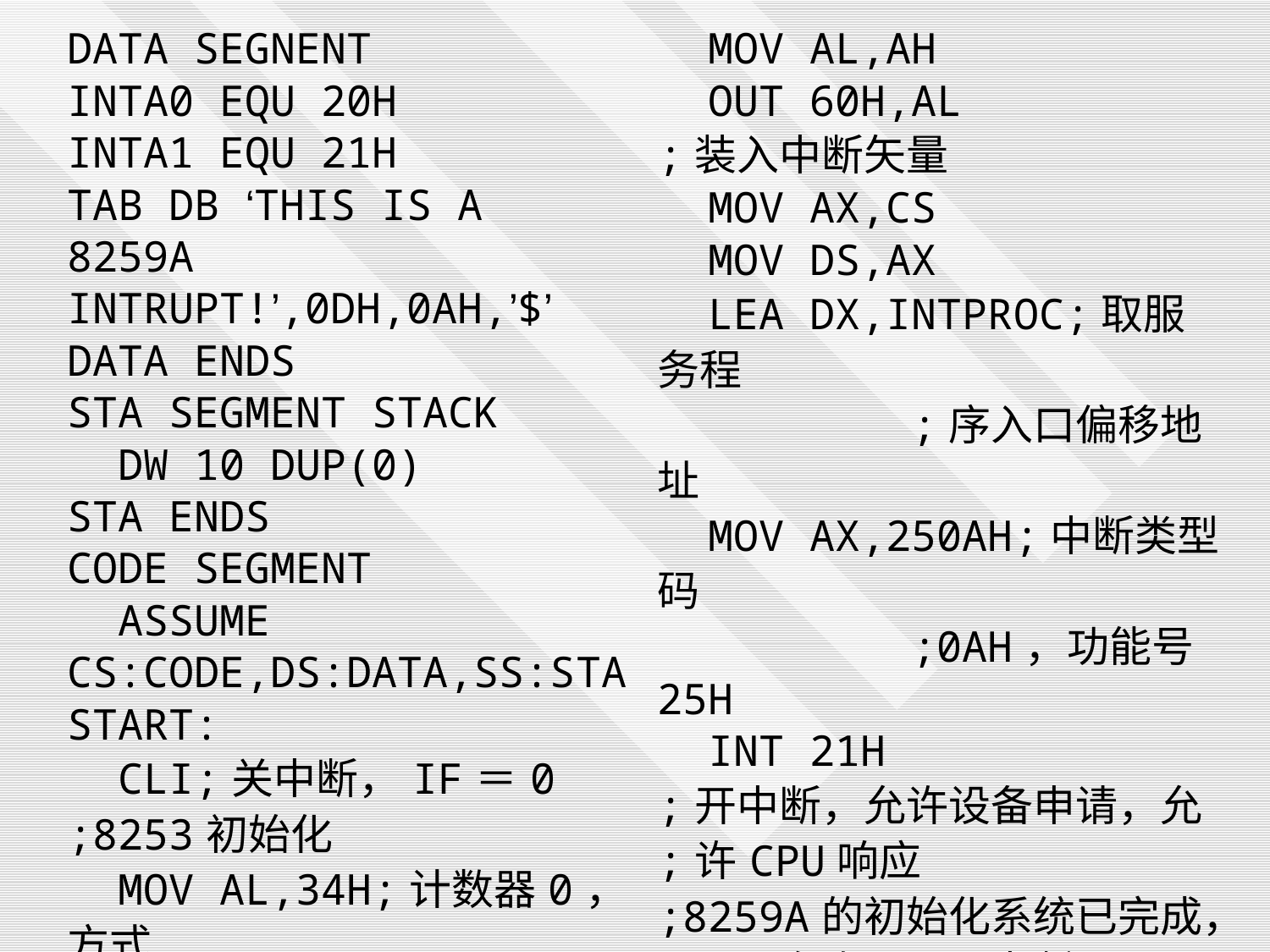

| DATA SEGNENT INTA0 EQU 20H INTA1 EQU 21H TAB DB ‘THIS IS A 8259A INTRUPT!’,0DH,0AH,’$’ DATA ENDS STA SEGMENT STACK DW 10 DUP(0) STA ENDS CODE SEGMENT ASSUME CS:CODE,DS:DATA,SS:STA START: CLI;关中断，IF＝0 ;8253初始化 MOV AL,34H;计数器0，方式 ;2，二进制 OUT 63H,AL MOV AX,40000;20ms/0.5us OUT 60H,AL | MOV AL,AH OUT 60H,AL ;装入中断矢量 MOV AX,CS MOV DS,AX LEA DX,INTPROC;取服务程 ;序入口偏移地址 MOV AX,250AH;中断类型码 ;0AH，功能号25H INT 21H ;开中断，允许设备申请，允 ;许CPU响应 ;8259A的初始化系统已完成， ;只需允许IRQ2中断 MOV DX,INTA1 IN AL,DX;读IMR AND AL,FBH;只开放IRQ2 OUT DX,AL MOV CX,10 STI;开CPU中断，IF=1 |
| --- | --- |